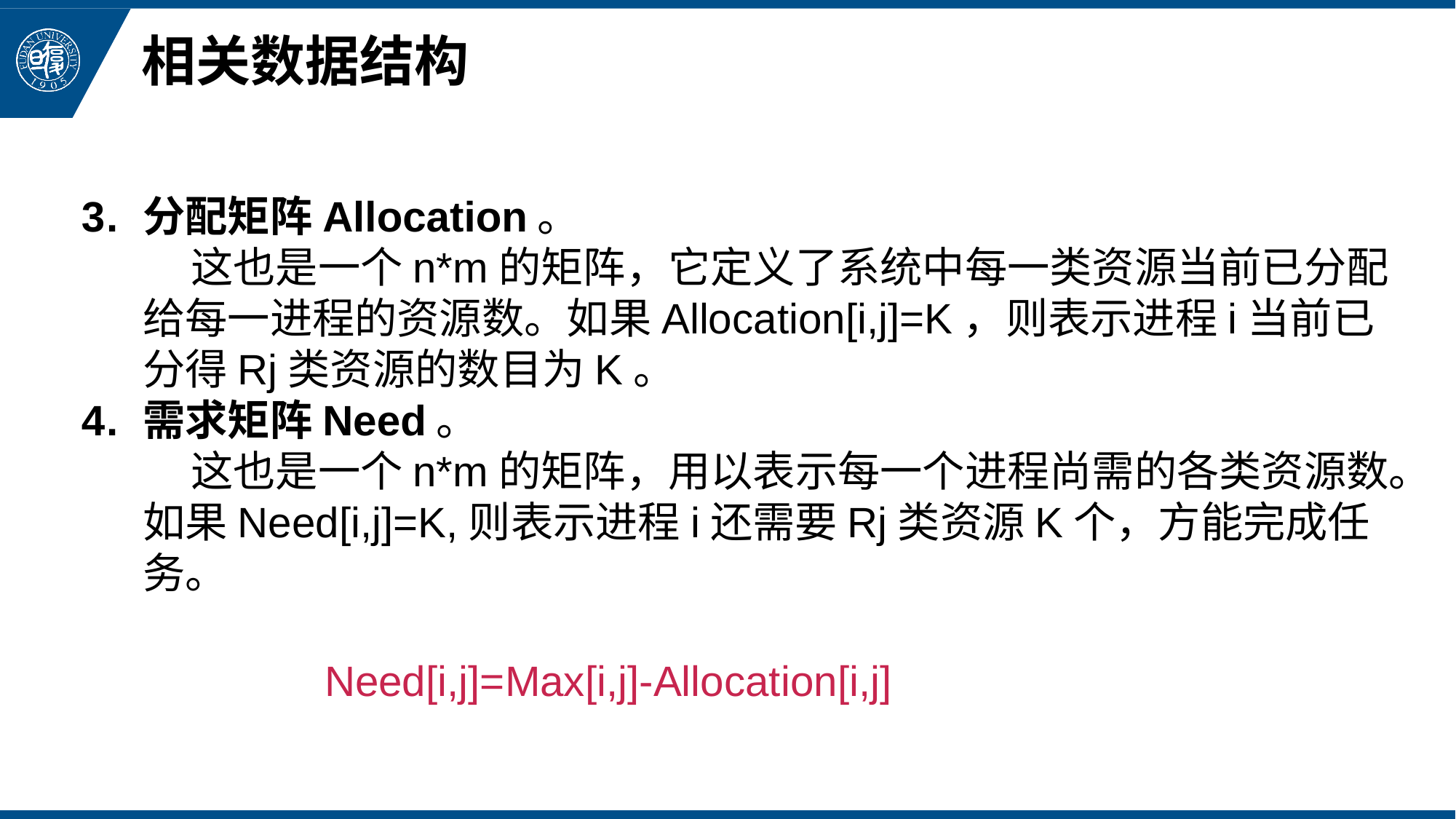

# 相关数据结构
分配矩阵Allocation。
    这也是一个n*m的矩阵，它定义了系统中每一类资源当前已分配给每一进程的资源数。如果Allocation[i,j]=K，则表示进程i当前已分得Rj类资源的数目为K。
需求矩阵Need。
    这也是一个n*m的矩阵，用以表示每一个进程尚需的各类资源数。如果Need[i,j]=K,则表示进程i还需要Rj类资源K个，方能完成任务。
Need[i,j]=Max[i,j]-Allocation[i,j]